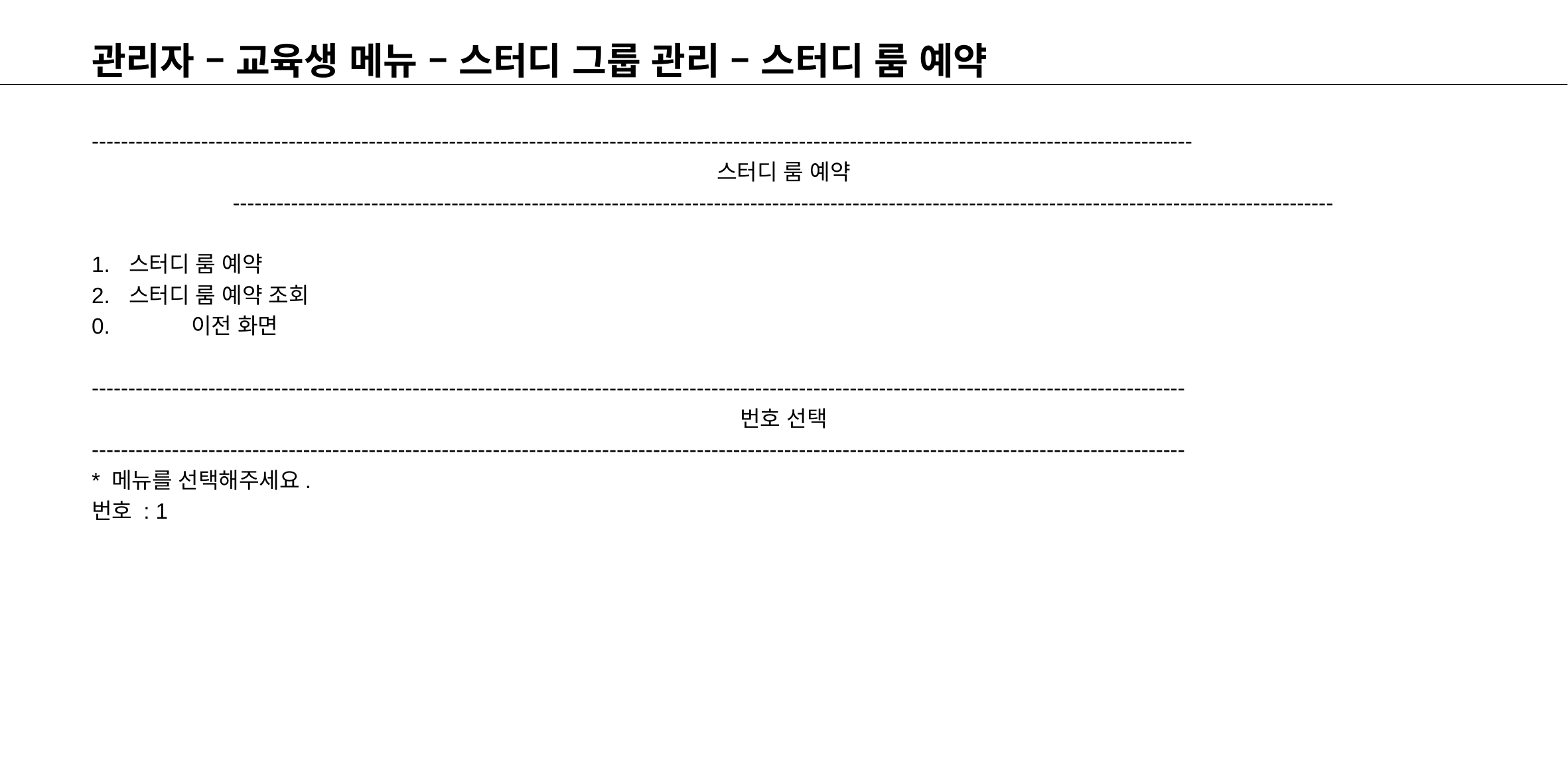

# 관리자 – 교육생 메뉴 – 스터디 그룹 관리 – 스터디 룸 예약
-------------------------------------------------------------------------------------------------------------------------------------------------------
스터디 룸 예약
-------------------------------------------------------------------------------------------------------------------------------------------------------

스터디 룸 예약
스터디 룸 예약 조회
0.	이전 화면

------------------------------------------------------------------------------------------------------------------------------------------------------
번호 선택
------------------------------------------------------------------------------------------------------------------------------------------------------
* 메뉴를 선택해주세요.
번호 : 1